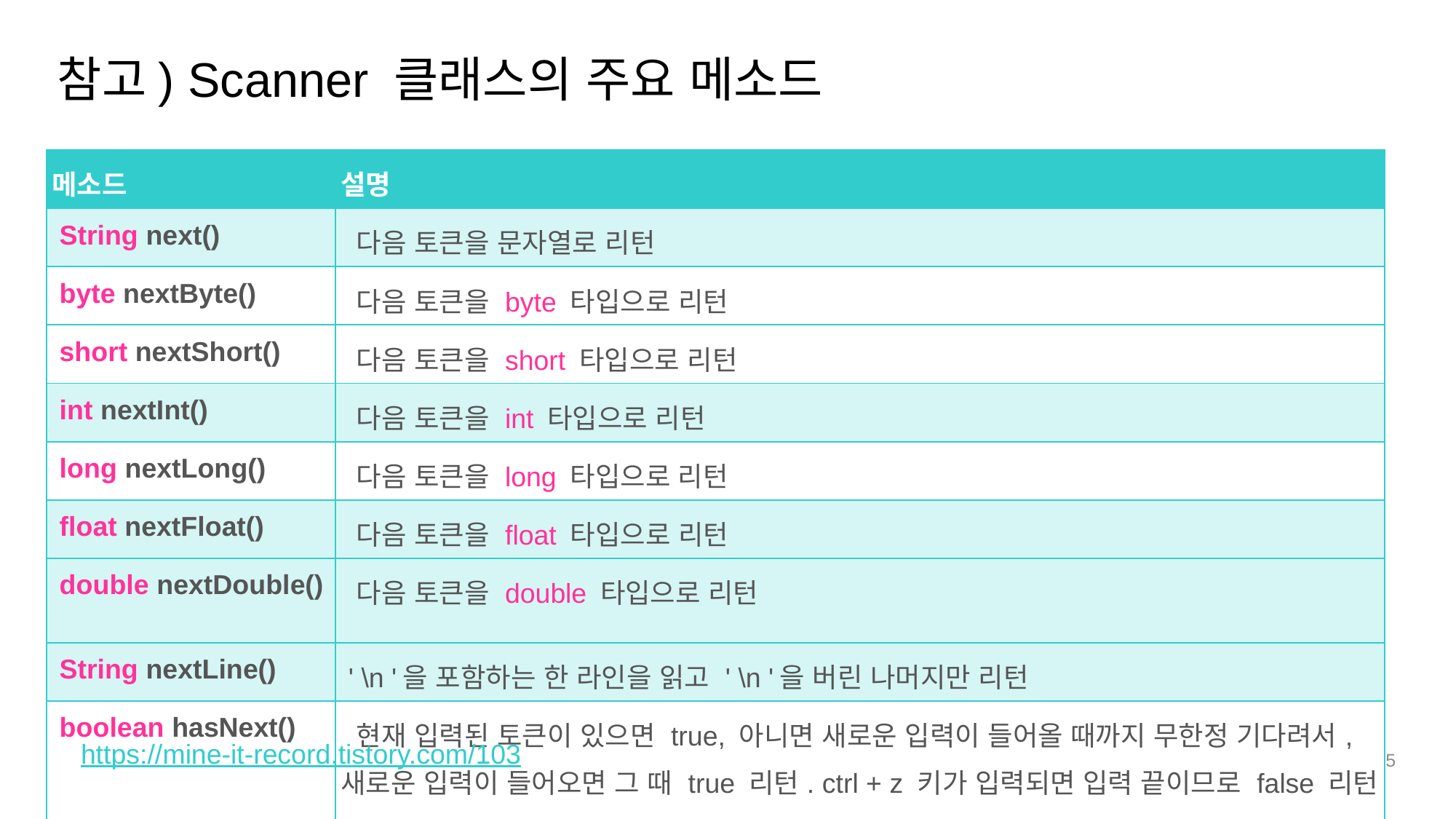

# 참고) Scanner 클래스의 주요 메소드
| 메소드 | 설명 |
| --- | --- |
| String next() | 다음 토큰을 문자열로 리턴 |
| byte nextByte() | 다음 토큰을 byte 타입으로 리턴 |
| short nextShort() | 다음 토큰을 short 타입으로 리턴 |
| int nextInt() | 다음 토큰을 int 타입으로 리턴 |
| long nextLong() | 다음 토큰을 long 타입으로 리턴 |
| float nextFloat() | 다음 토큰을 float 타입으로 리턴 |
| double nextDouble() | 다음 토큰을 double 타입으로 리턴 |
| String nextLine() | ' \n '을 포함하는 한 라인을 읽고 ' \n '을 버린 나머지만 리턴 |
| boolean hasNext() | 현재 입력된 토큰이 있으면 true, 아니면 새로운 입력이 들어올 때까지 무한정 기다려서, 새로운 입력이 들어오면 그 때 true 리턴. ctrl + z 키가 입력되면 입력 끝이므로 false 리턴 |
| void close() | Scanner 사용 종료. 생성시 사용했던 스트림 반환 |
https://mine-it-record.tistory.com/103
25